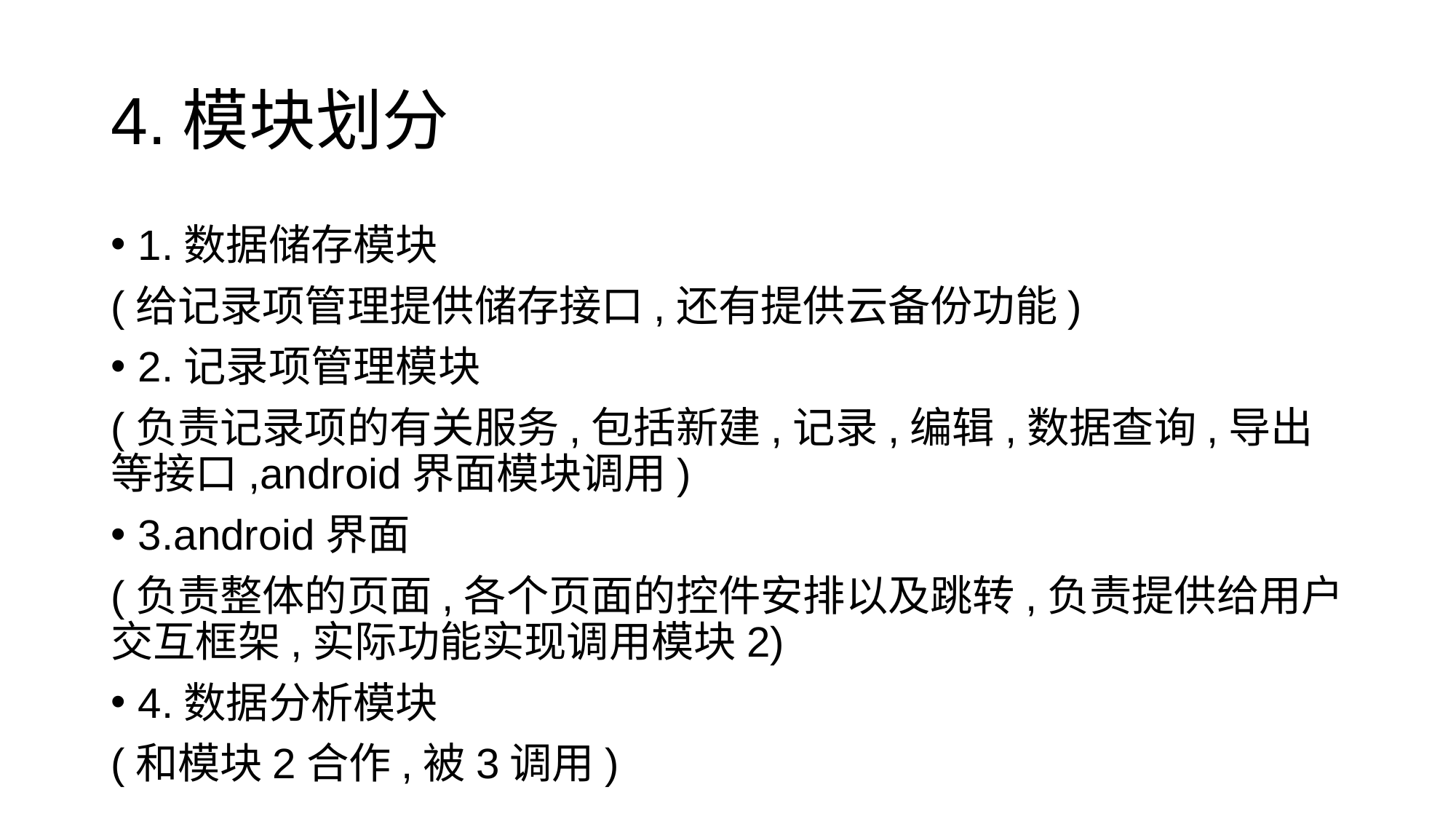

# 4.模块划分
1.数据储存模块
(给记录项管理提供储存接口,还有提供云备份功能)
2.记录项管理模块
(负责记录项的有关服务,包括新建,记录,编辑,数据查询,导出等接口,android界面模块调用)
3.android界面
(负责整体的页面,各个页面的控件安排以及跳转,负责提供给用户交互框架,实际功能实现调用模块2)
4.数据分析模块
(和模块2合作,被3调用)